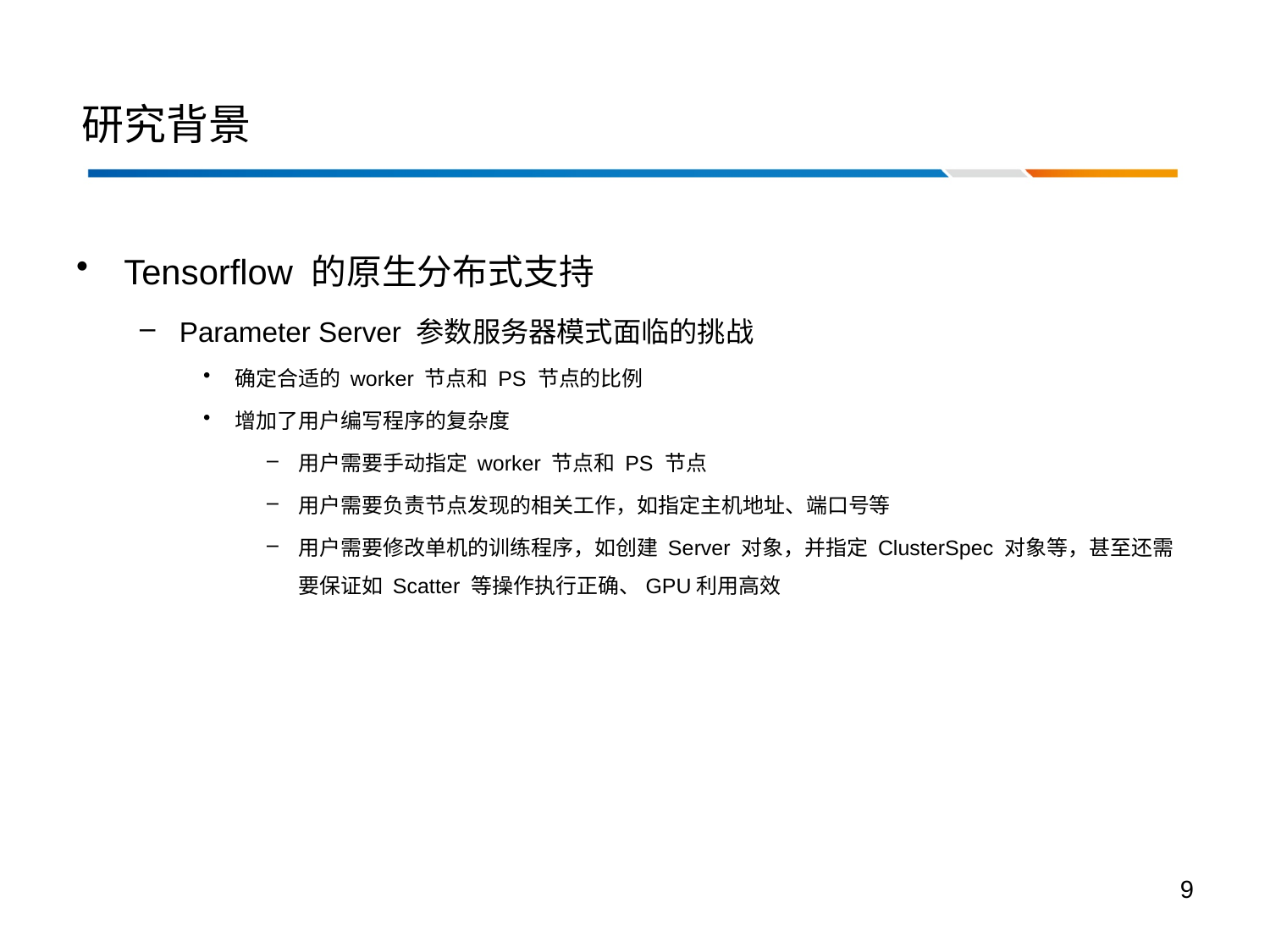

# 研究背景
Tensorflow 的原生分布式支持
Parameter Server 参数服务器模式面临的挑战
确定合适的 worker 节点和 PS 节点的比例
增加了用户编写程序的复杂度
用户需要手动指定 worker 节点和 PS 节点
用户需要负责节点发现的相关工作，如指定主机地址、端口号等
用户需要修改单机的训练程序，如创建 Server 对象，并指定 ClusterSpec 对象等，甚至还需要保证如 Scatter 等操作执行正确、GPU利用高效
9